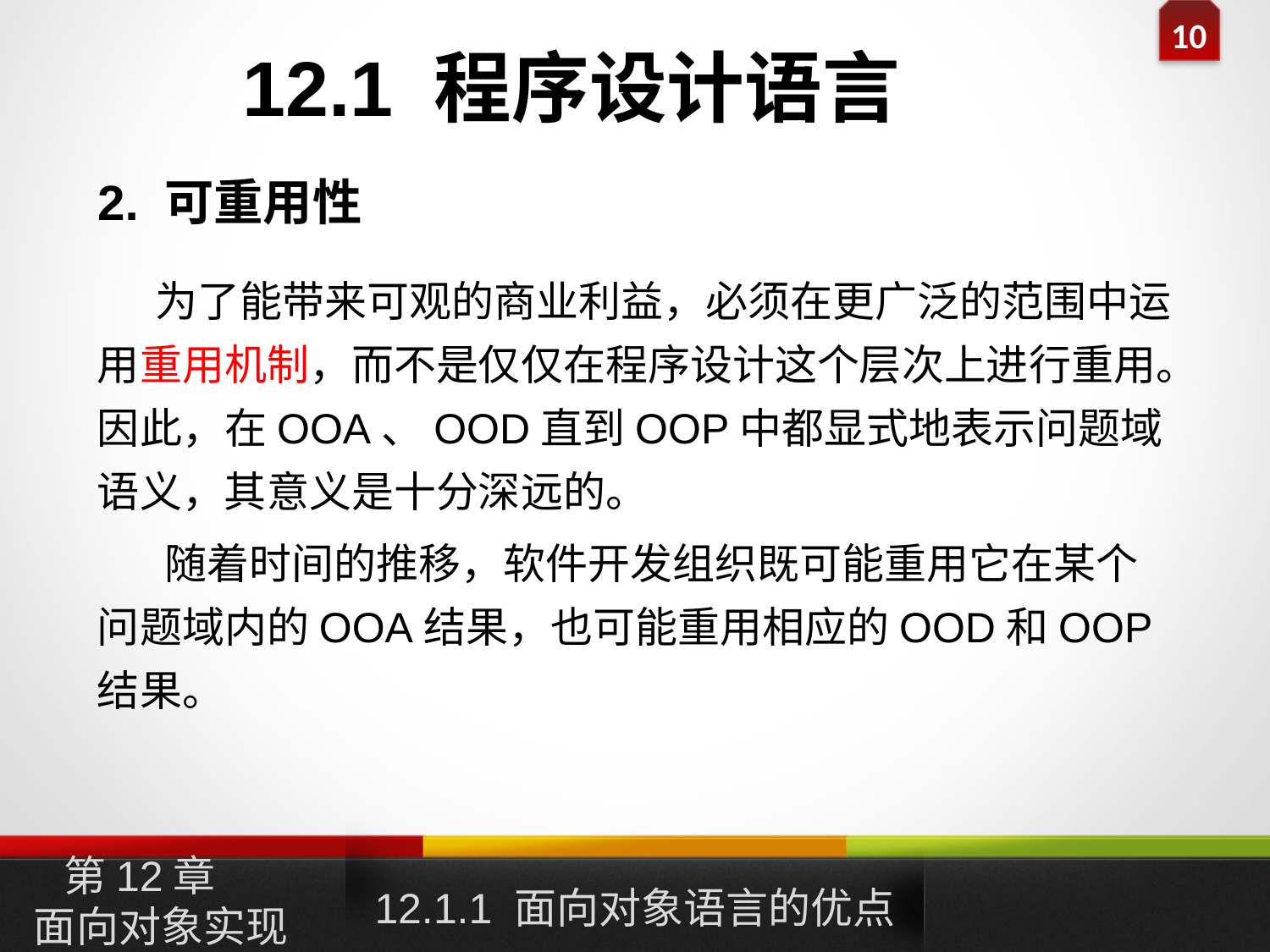

12.1 程序设计语言
2. 可重用性
     为了能带来可观的商业利益，必须在更广泛的范围中运用重用机制，而不是仅仅在程序设计这个层次上进行重用。因此，在OOA、OOD直到OOP中都显式地表示问题域语义，其意义是十分深远的。
      随着时间的推移，软件开发组织既可能重用它在某个问题域内的OOA结果，也可能重用相应的OOD和OOP结果。
12.1.1 面向对象语言的优点